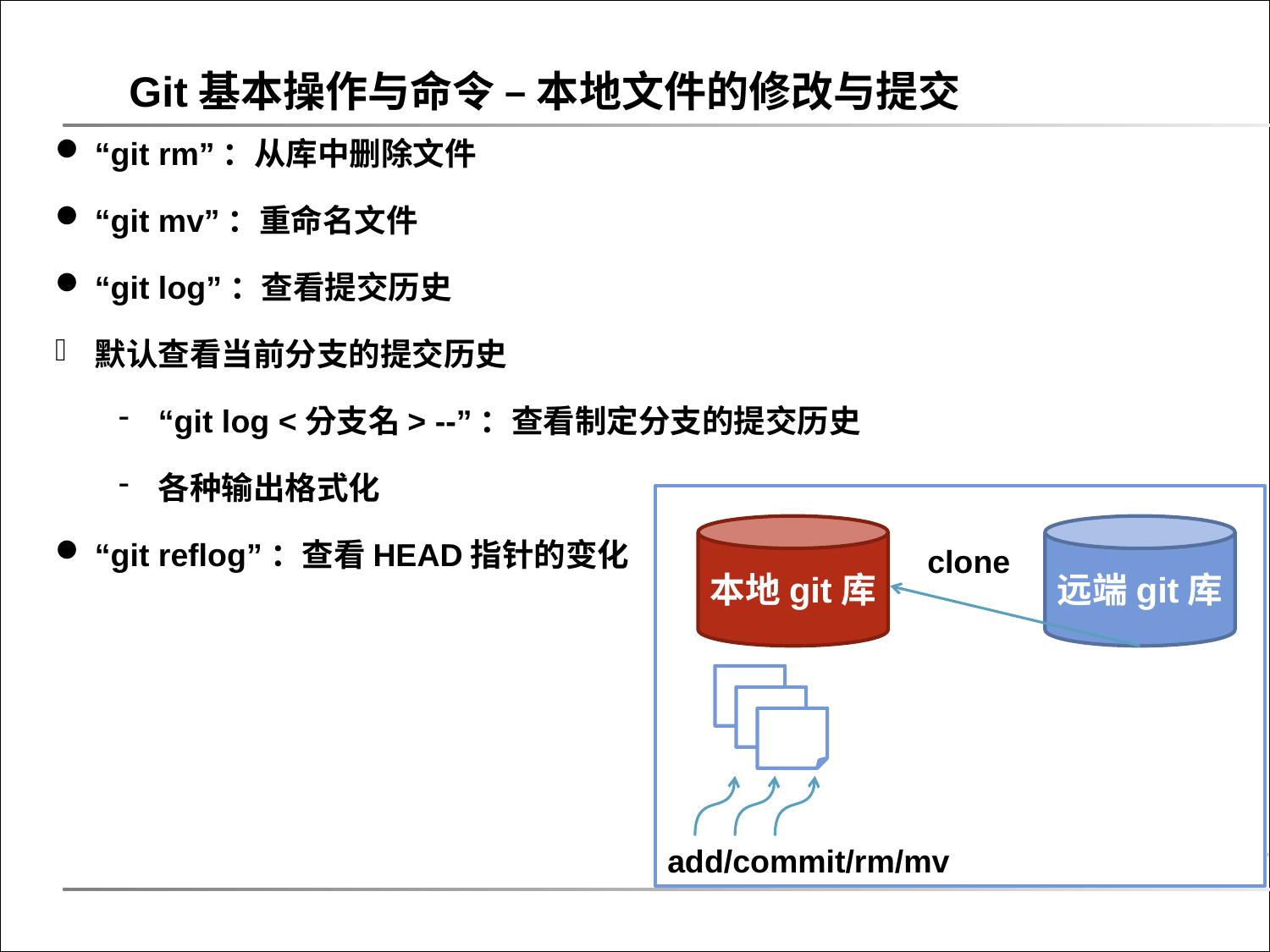

Git基本操作与命令 – 本地文件的修改与提交
“git rm”：从库中删除文件
“git mv”：重命名文件
“git log”：查看提交历史
默认查看当前分支的提交历史
“git log <分支名> --”：查看制定分支的提交历史
各种输出格式化
“git reflog”：查看HEAD指针的变化

本地git库
clone
远端git库

add/commit/rm/mv